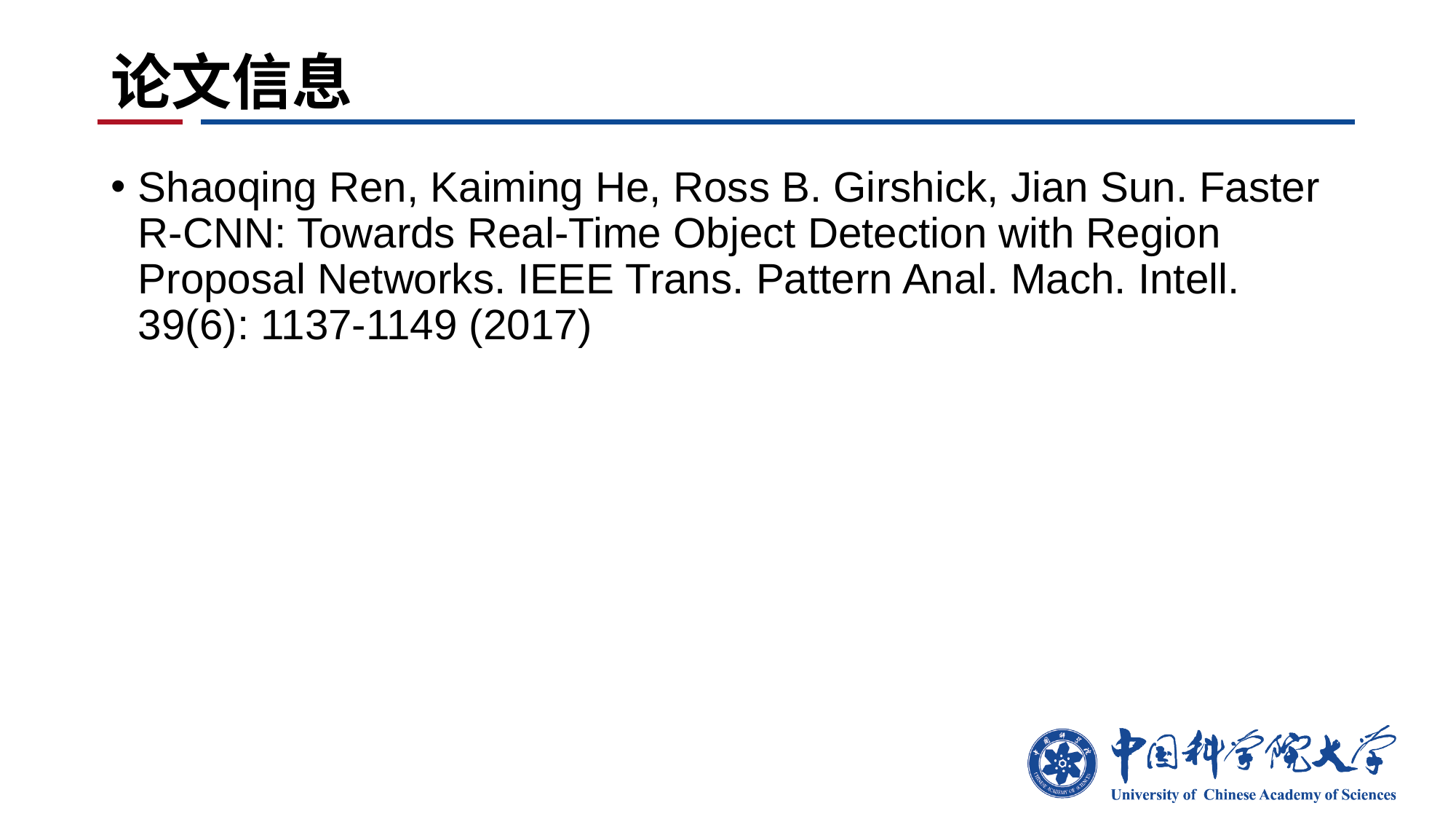

# 论文信息
Shaoqing Ren, Kaiming He, Ross B. Girshick, Jian Sun. Faster R-CNN: Towards Real-Time Object Detection with Region Proposal Networks. IEEE Trans. Pattern Anal. Mach. Intell. 39(6): 1137-1149 (2017)